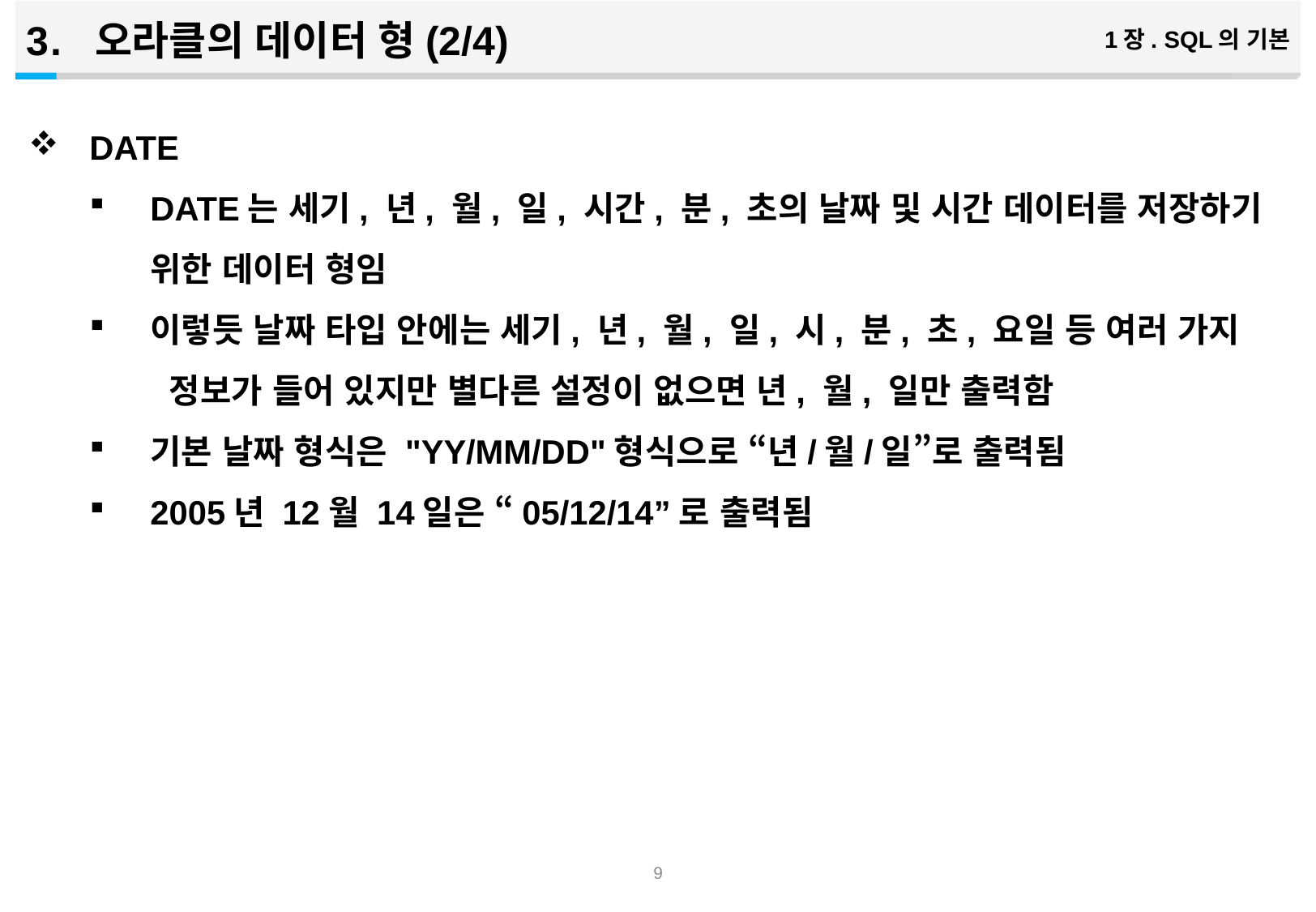

오라클의 데이터 형(2/4)
1장. SQL의 기본
DATE
DATE는 세기, 년, 월, 일, 시간, 분, 초의 날짜 및 시간 데이터를 저장하기  위한 데이터 형임
이렇듯 날짜 타입 안에는 세기, 년, 월, 일, 시, 분, 초, 요일 등 여러 가지       정보가 들어 있지만 별다른 설정이 없으면 년, 월, 일만 출력함
기본 날짜 형식은 "YY/MM/DD"형식으로 “년/월/일”로 출력됨
2005년 12월 14일은 “05/12/14”로 출력됨
9